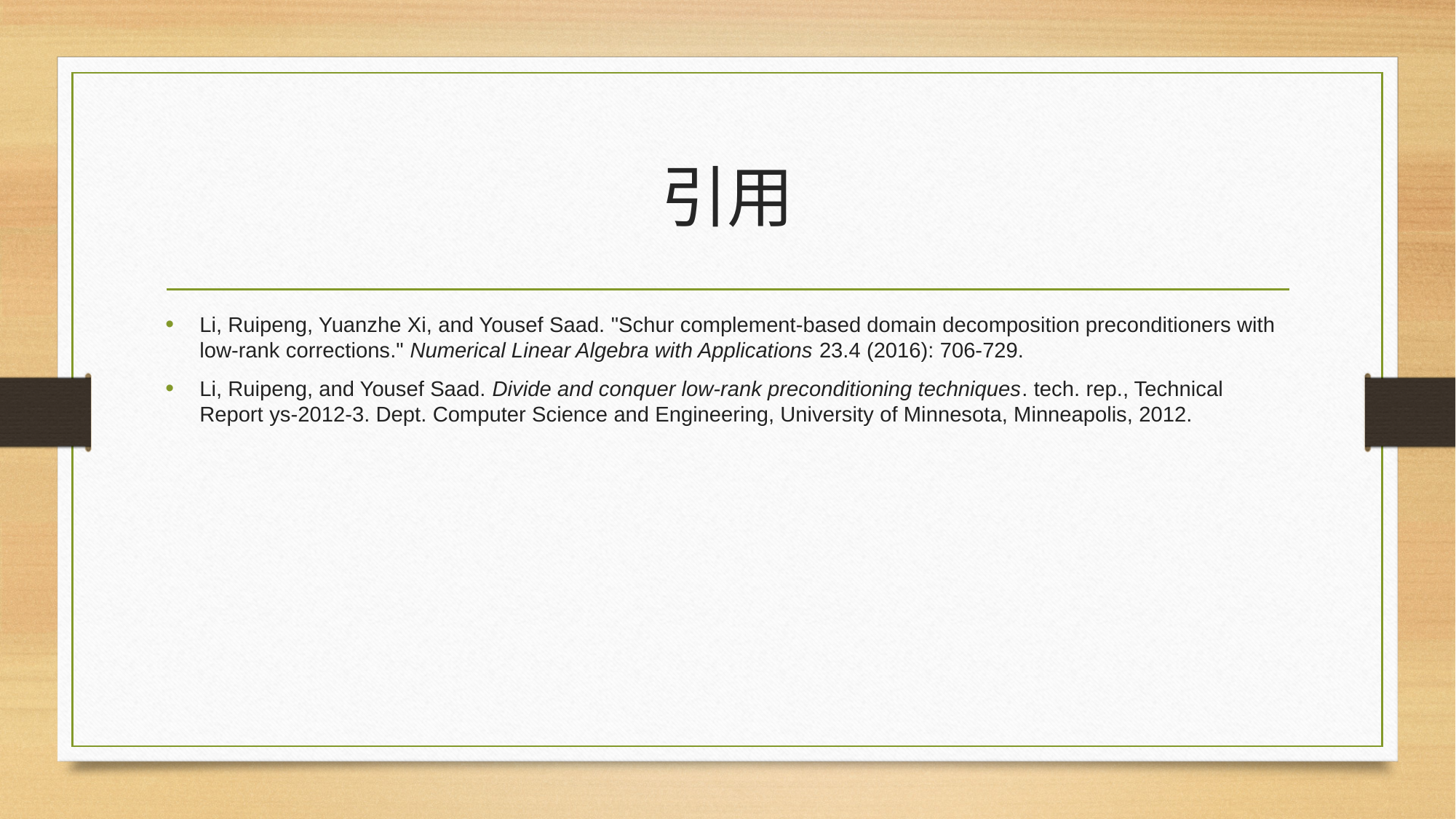

# 引用
Li, Ruipeng, Yuanzhe Xi, and Yousef Saad. "Schur complement‐based domain decomposition preconditioners with low‐rank corrections." Numerical Linear Algebra with Applications 23.4 (2016): 706-729.
Li, Ruipeng, and Yousef Saad. Divide and conquer low-rank preconditioning techniques. tech. rep., Technical Report ys-2012-3. Dept. Computer Science and Engineering, University of Minnesota, Minneapolis, 2012.